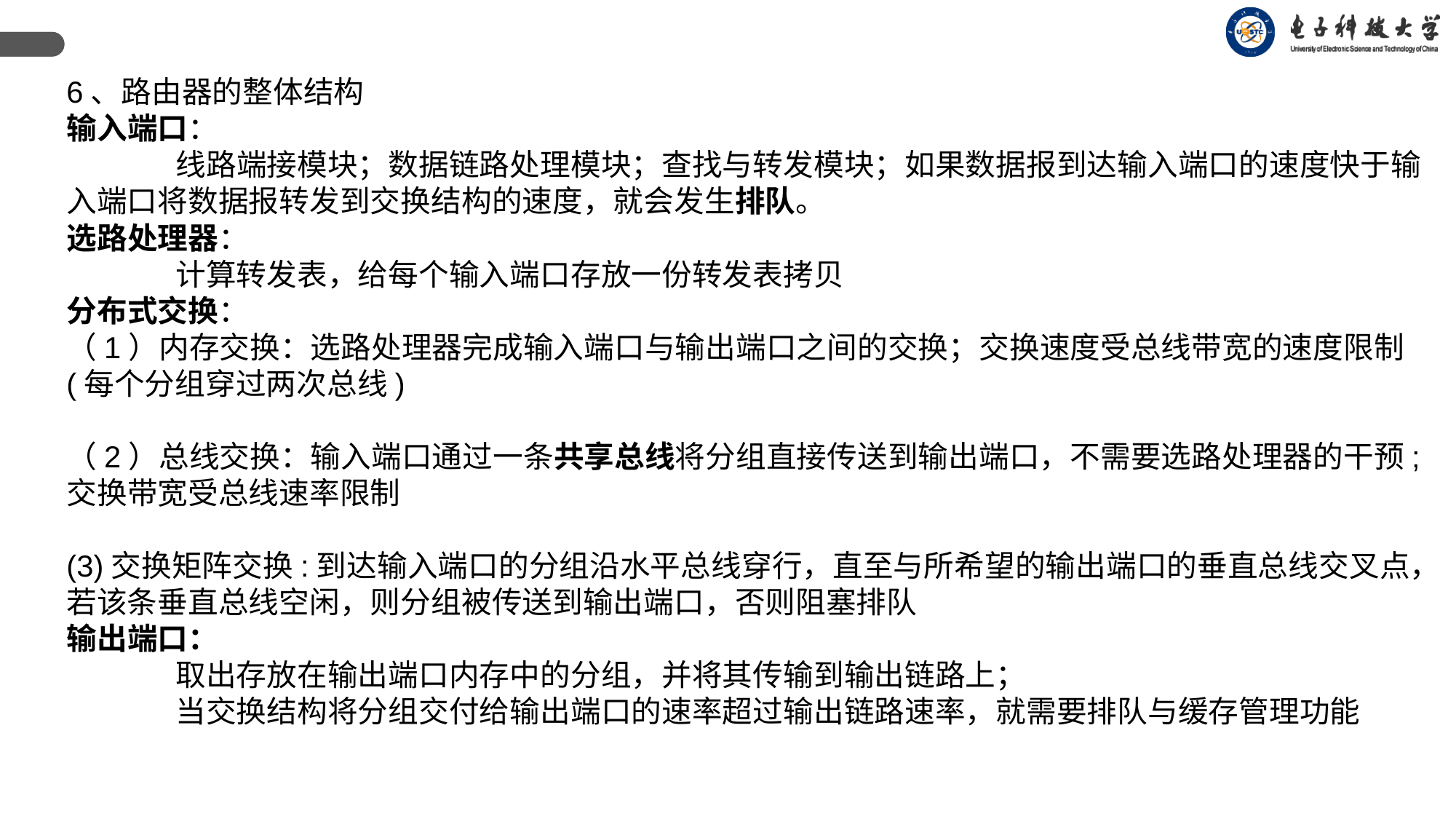

6、路由器的整体结构
输入端口：
	线路端接模块；数据链路处理模块；查找与转发模块；如果数据报到达输入端口的速度快于输入端口将数据报转发到交换结构的速度，就会发生排队。
选路处理器：
	计算转发表，给每个输入端口存放一份转发表拷贝
分布式交换：
（1）内存交换：选路处理器完成输入端口与输出端口之间的交换；交换速度受总线带宽的速度限制 (每个分组穿过两次总线)

（2）总线交换：输入端口通过一条共享总线将分组直接传送到输出端口，不需要选路处理器的干预;交换带宽受总线速率限制

(3)交换矩阵交换:到达输入端口的分组沿水平总线穿行，直至与所希望的输出端口的垂直总线交叉点，若该条垂直总线空闲，则分组被传送到输出端口，否则阻塞排队
输出端口：
	取出存放在输出端口内存中的分组，并将其传输到输出链路上；
	当交换结构将分组交付给输出端口的速率超过输出链路速率，就需要排队与缓存管理功能